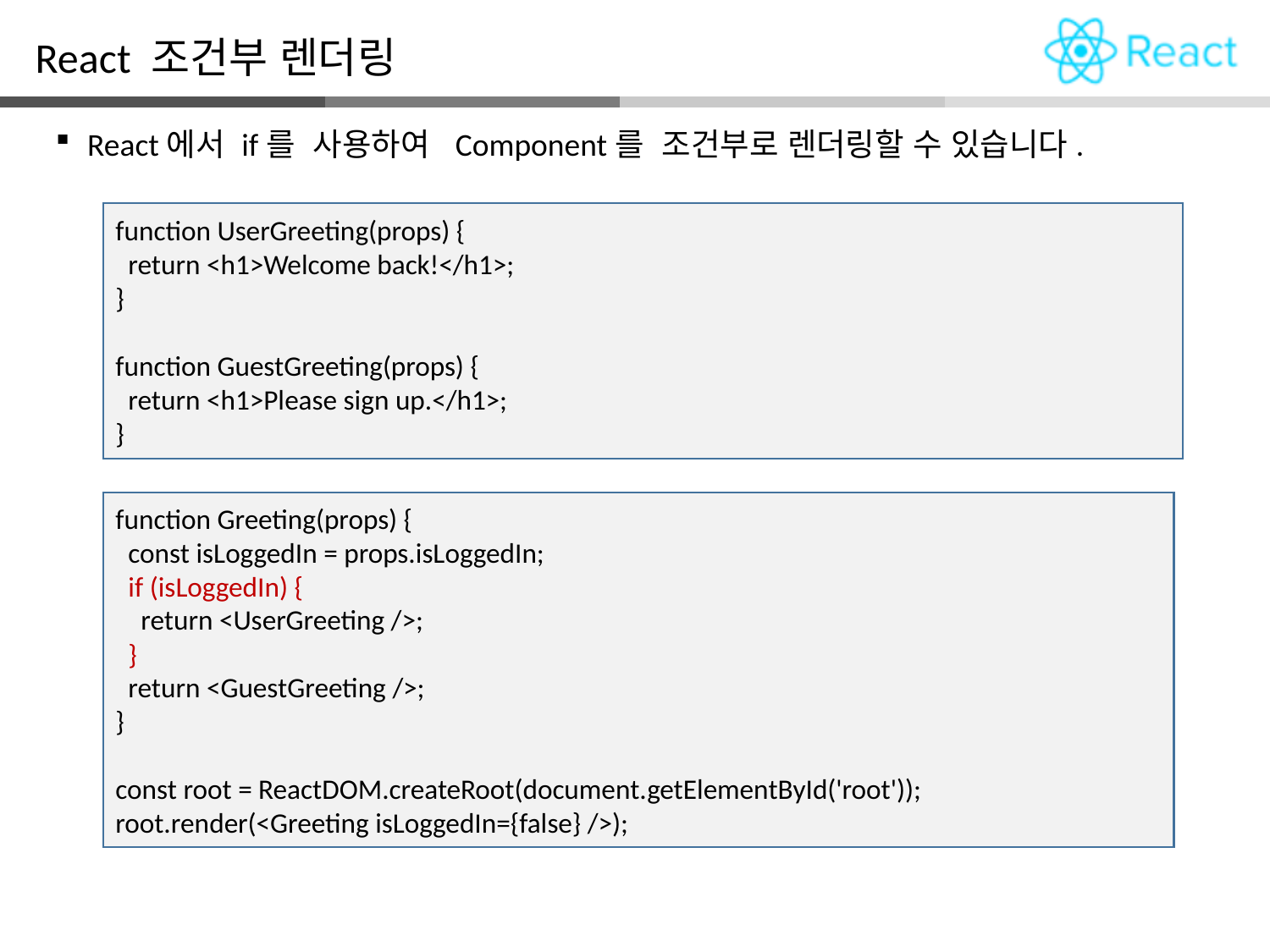

React 조건부 렌더링
React에서 if를  사용하여  Component를  조건부로 렌더링할 수 있습니다.

function UserGreeting(props) {
  return <h1>Welcome back!</h1>;
}

function GuestGreeting(props) {
  return <h1>Please sign up.</h1>;
}

function Greeting(props) {
  const isLoggedIn = props.isLoggedIn;
  if (isLoggedIn) {
    return <UserGreeting />;
  }
  return <GuestGreeting />;
}

const root = ReactDOM.createRoot(document.getElementById('root'));
root.render(<Greeting isLoggedIn={false} />);